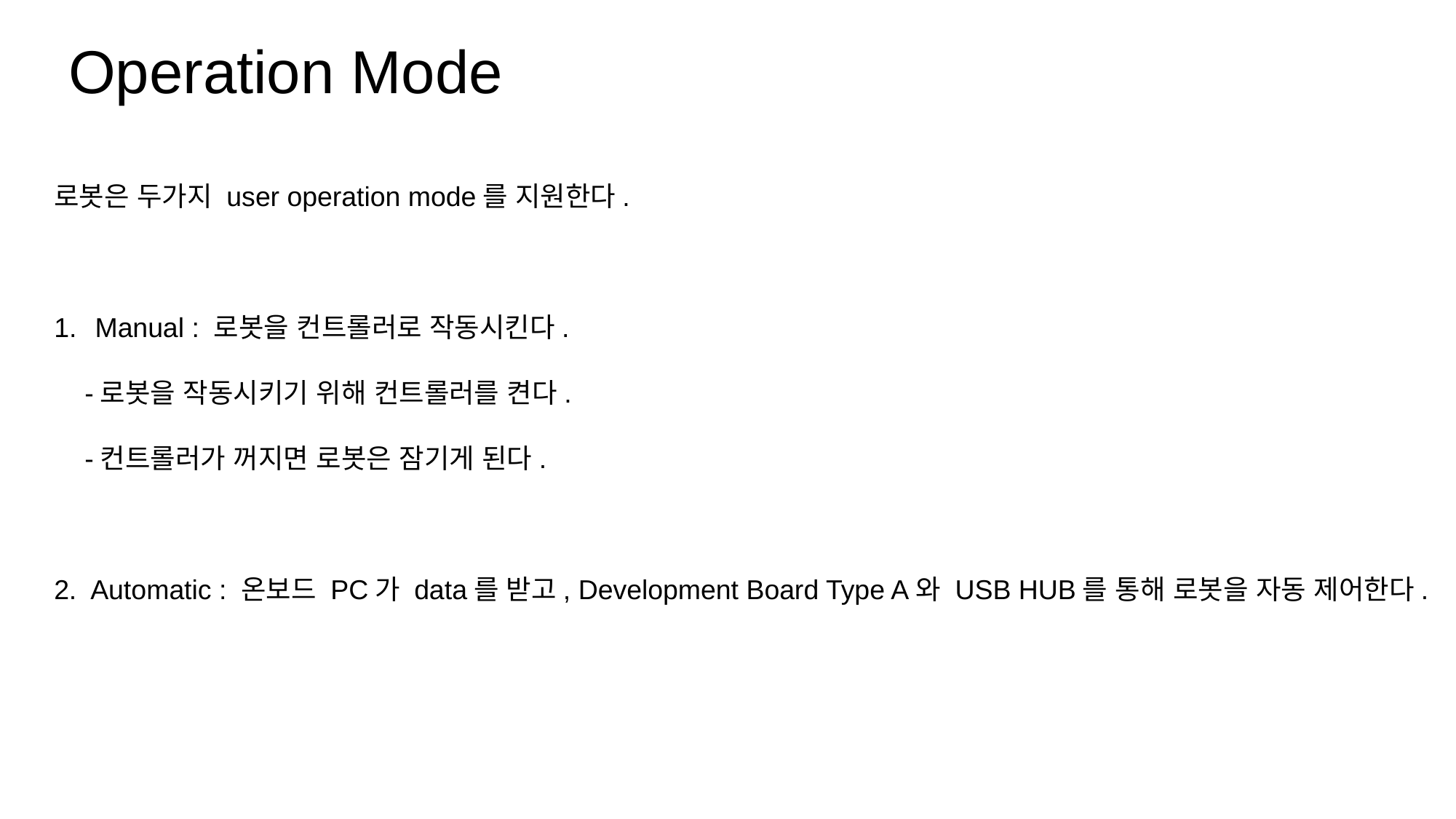

Operation Mode
로봇은 두가지 user operation mode를 지원한다.

Manual : 로봇을 컨트롤러로 작동시킨다.

    -로봇을 작동시키기 위해 컨트롤러를 켠다.

    -컨트롤러가 꺼지면 로봇은 잠기게 된다.

2.  Automatic : 온보드 PC가 data를 받고, Development Board Type A와 USB HUB를 통해 로봇을 자동 제어한다.